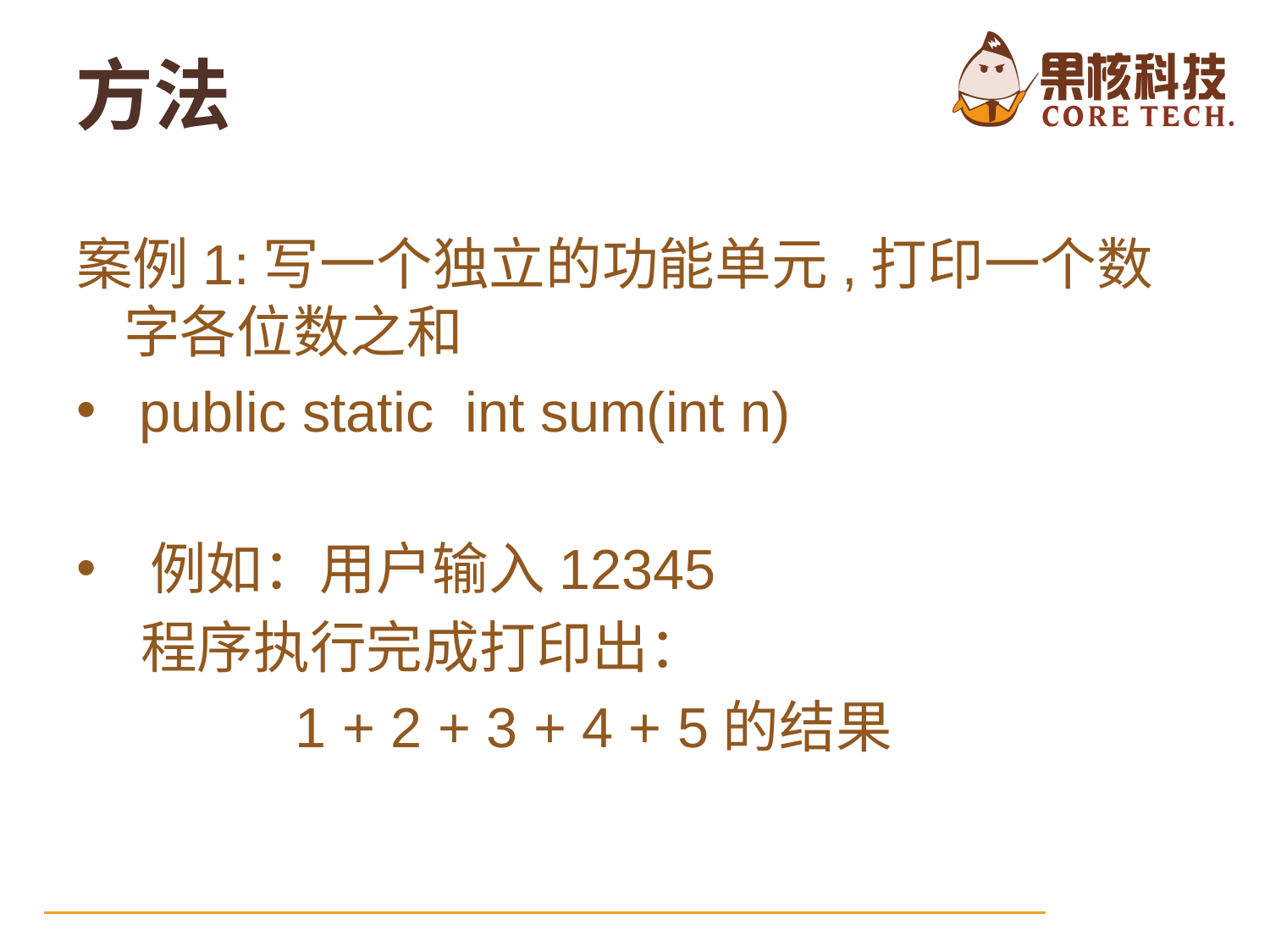

案例1:写一个独立的功能单元,打印一个数字各位数之和
 public static  int sum(int n)

 例如：用户输入12345
    程序执行完成打印出：
              1 + 2 + 3 + 4 + 5的结果
方法